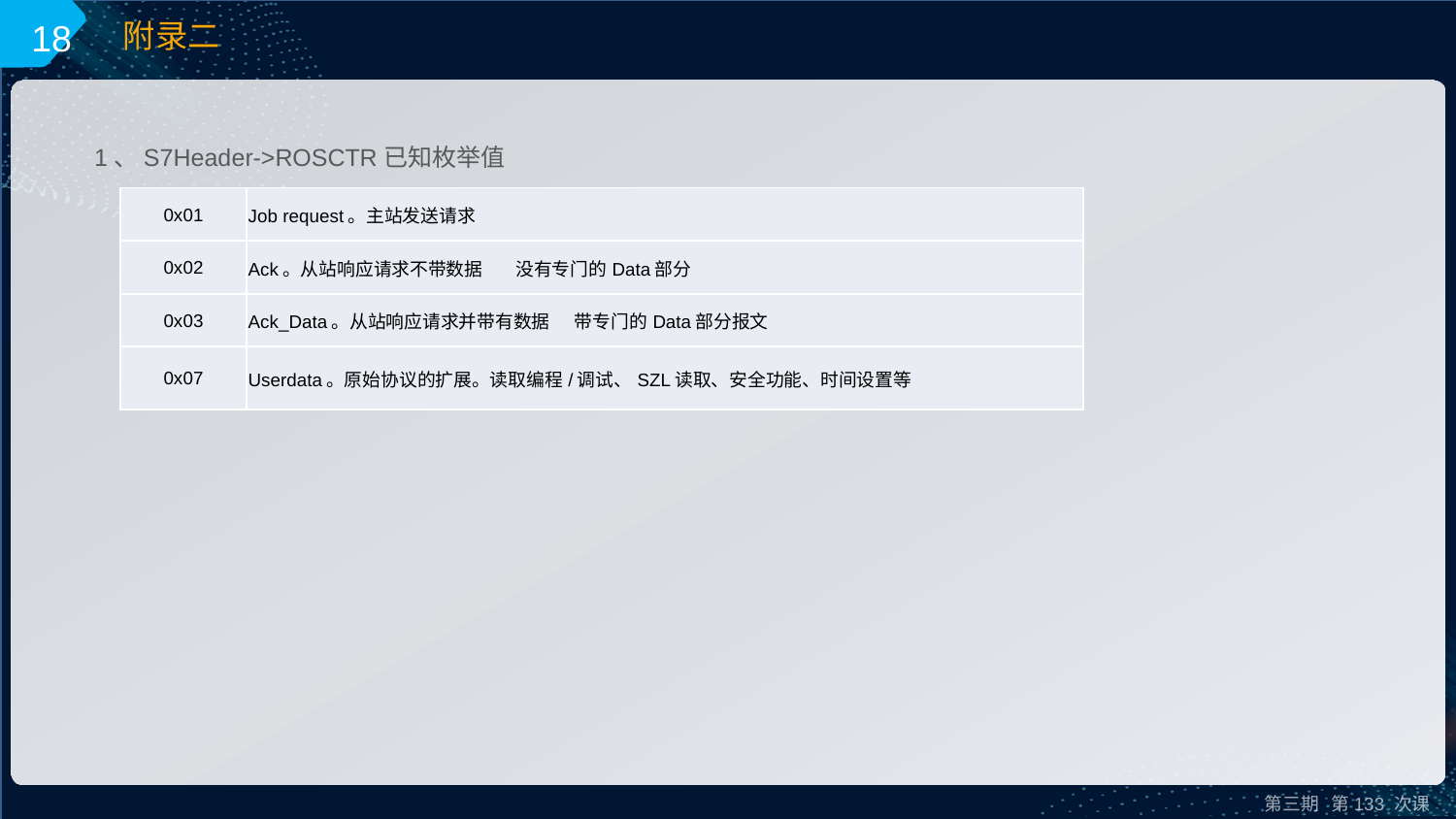

18
附录二
1、S7Header->ROSCTR已知枚举值
| 0x01 | Job request。主站发送请求 |
| --- | --- |
| 0x02 | Ack。从站响应请求不带数据 没有专门的Data部分 |
| 0x03 | Ack\_Data。从站响应请求并带有数据 带专门的Data部分报文 |
| 0x07 | Userdata。原始协议的扩展。读取编程/调试、SZL读取、安全功能、时间设置等 |